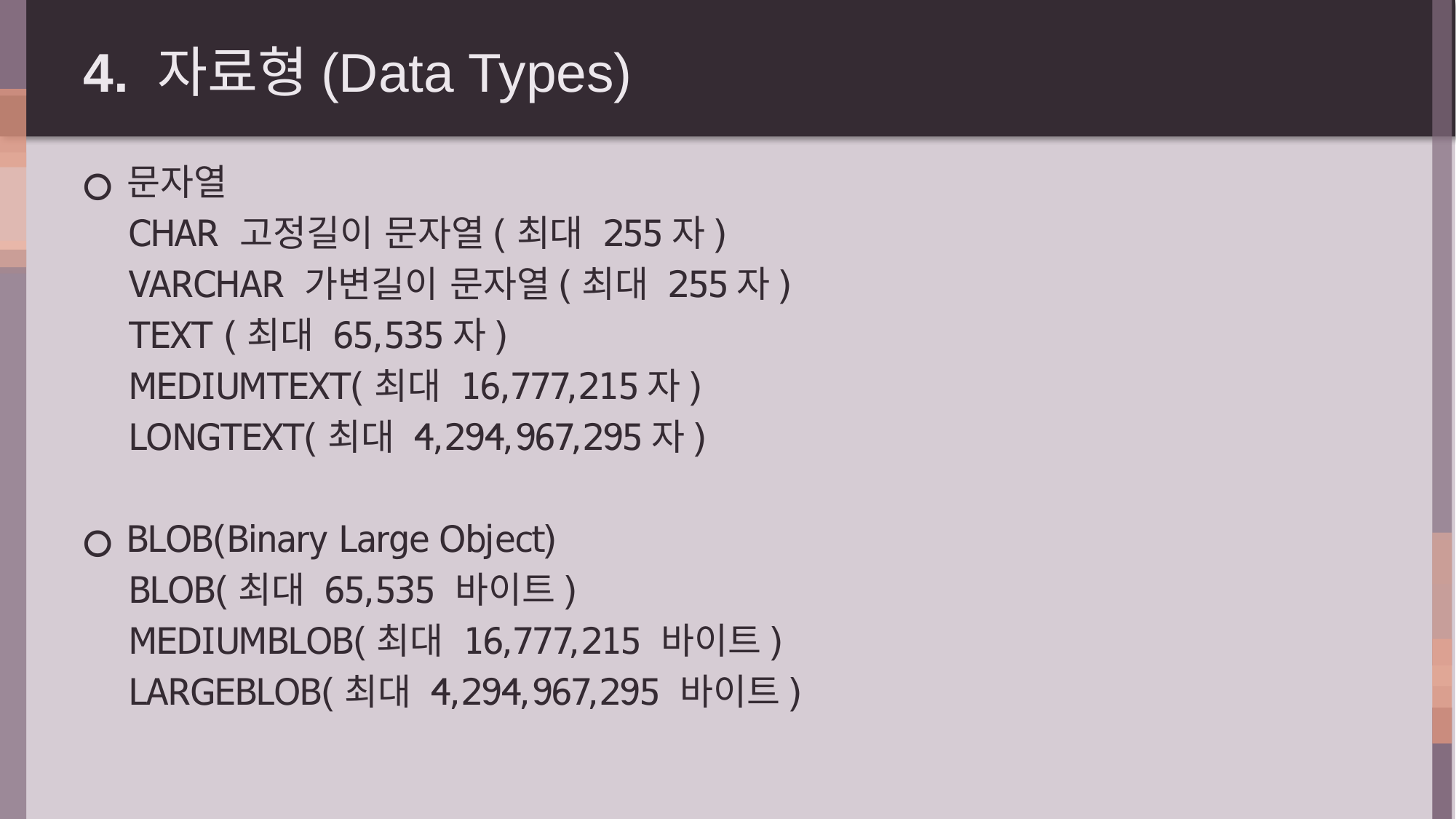

# 4. 자료형(Data Types)
문자열
    CHAR 고정길이 문자열(최대 255자)
    VARCHAR 가변길이 문자열(최대 255자)
    TEXT (최대 65,535자)
    MEDIUMTEXT(최대 16,777,215자)
    LONGTEXT(최대 4,294,967,295자)

BLOB(Binary Large Object)
    BLOB(최대 65,535 바이트)
    MEDIUMBLOB(최대 16,777,215 바이트)
    LARGEBLOB(최대 4,294,967,295 바이트)